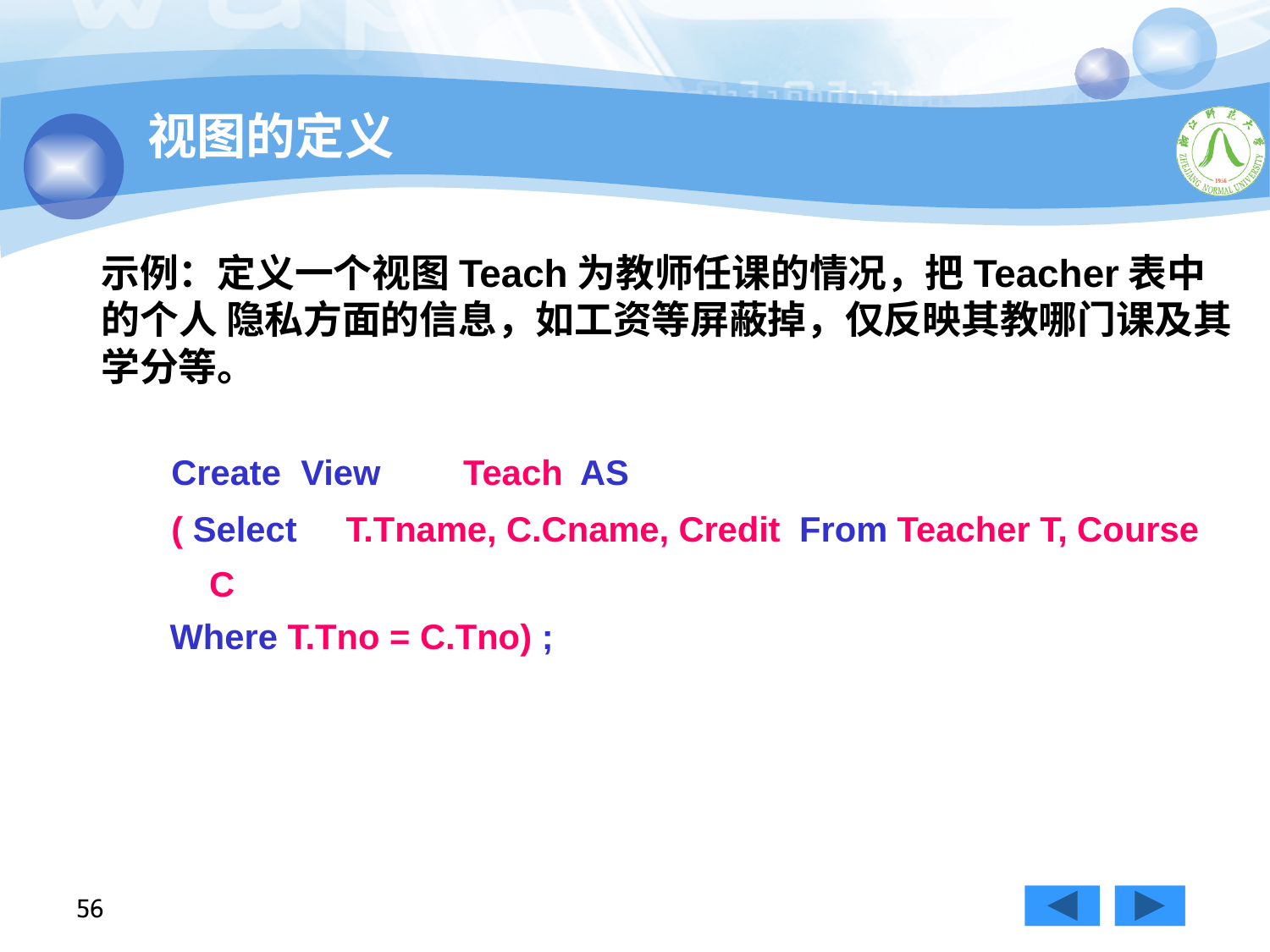

# 视图的定义
示例：定义一个视图Teach为教师任课的情况，把Teacher表中的个人 隐私方面的信息，如工资等屏蔽掉，仅反映其教哪门课及其学分等。
Create  View	Teach AS
( Select	 T.Tname, C.Cname, Credit  From Teacher T, Course C
Where T.Tno = C.Tno) ;
56